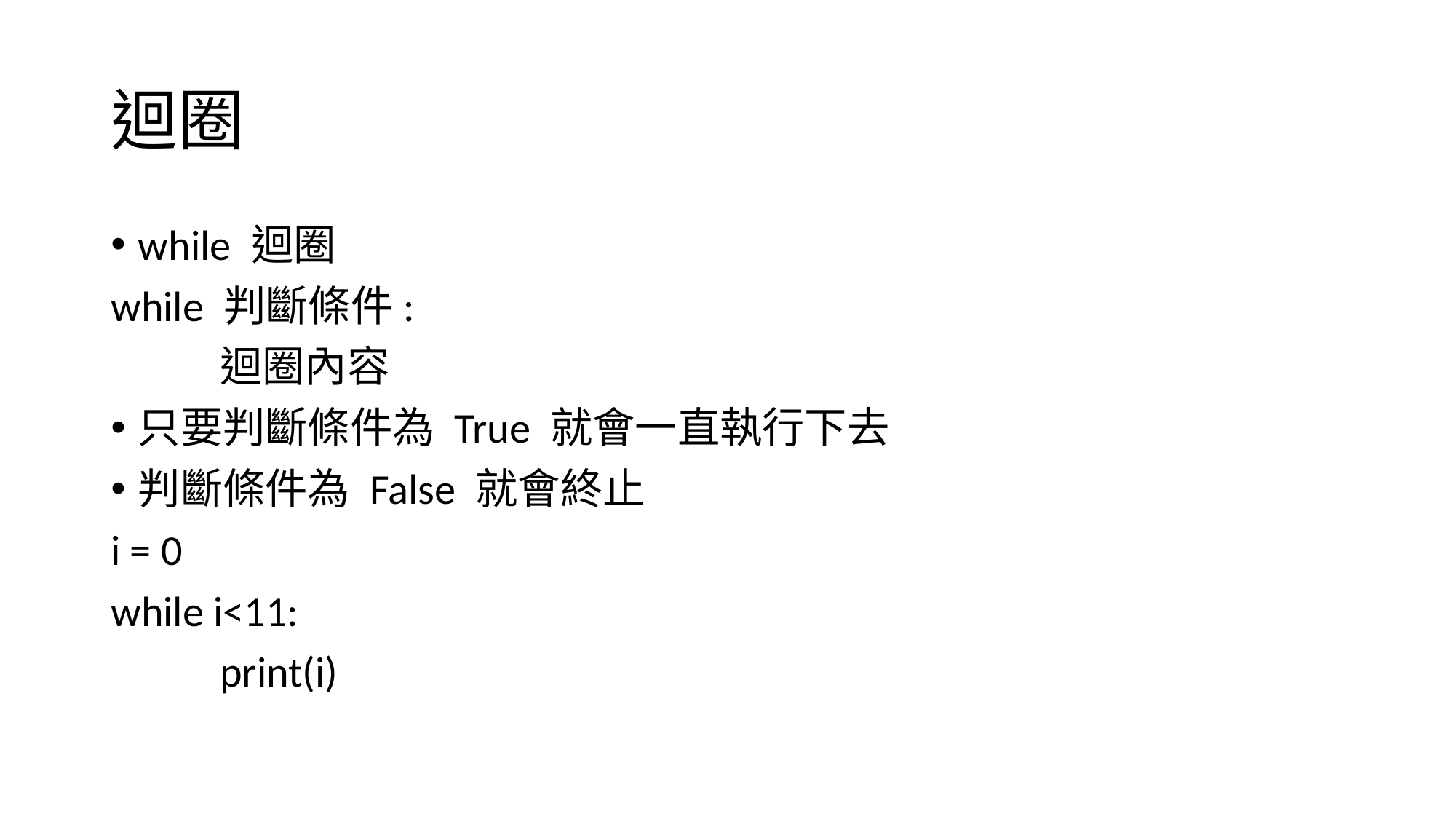

# 迴圈
while 迴圈
while 判斷條件:
	迴圈內容
只要判斷條件為 True 就會一直執行下去
判斷條件為 False 就會終止
i = 0
while i<11:
	print(i)